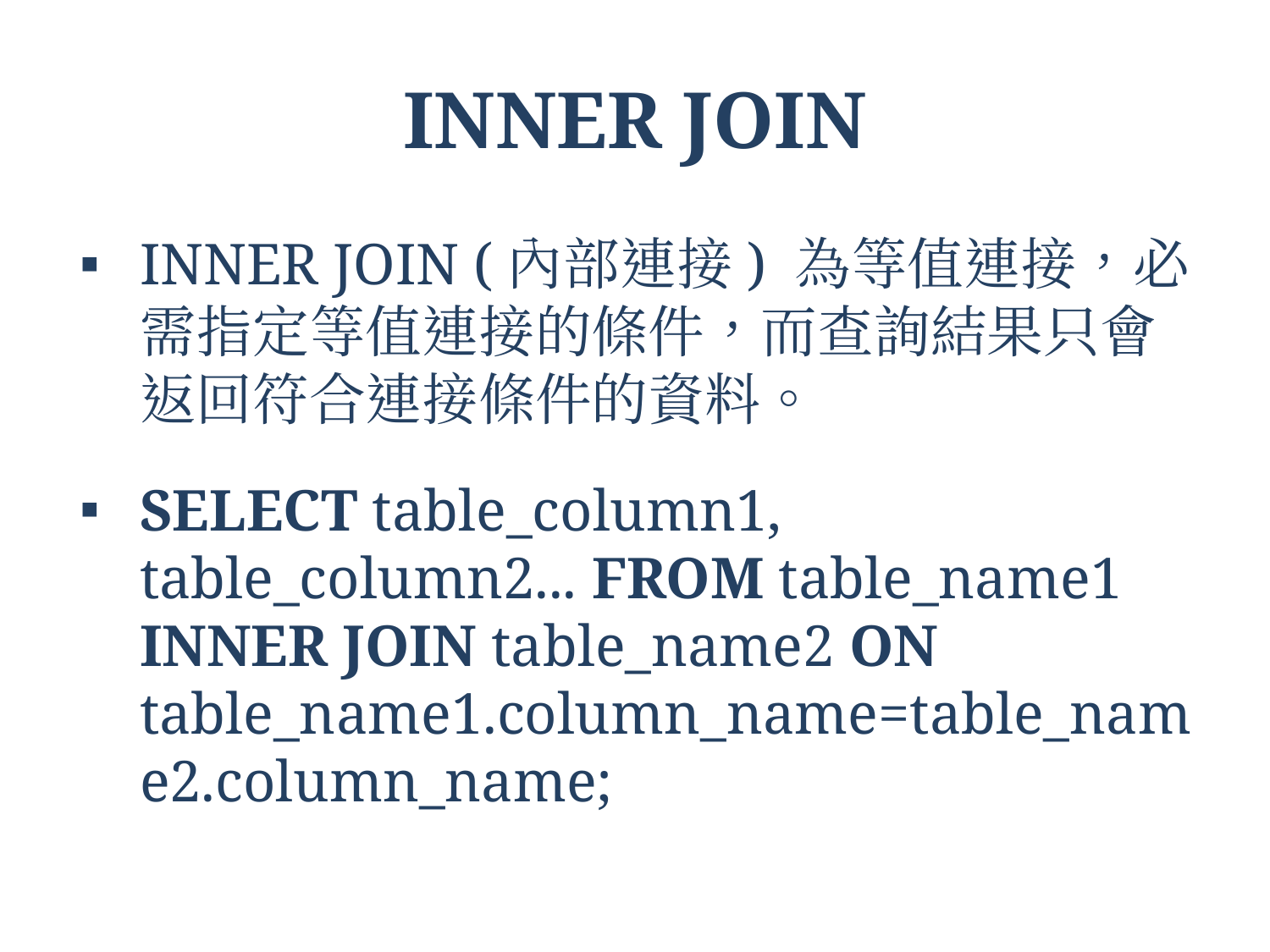

# INNER JOIN
INNER JOIN (內部連接) 為等值連接，必需指定等值連接的條件，而查詢結果只會返回符合連接條件的資料。
SELECT table_column1, table_column2... FROM table_name1 INNER JOIN table_name2 ON table_name1.column_name=table_name2.column_name;